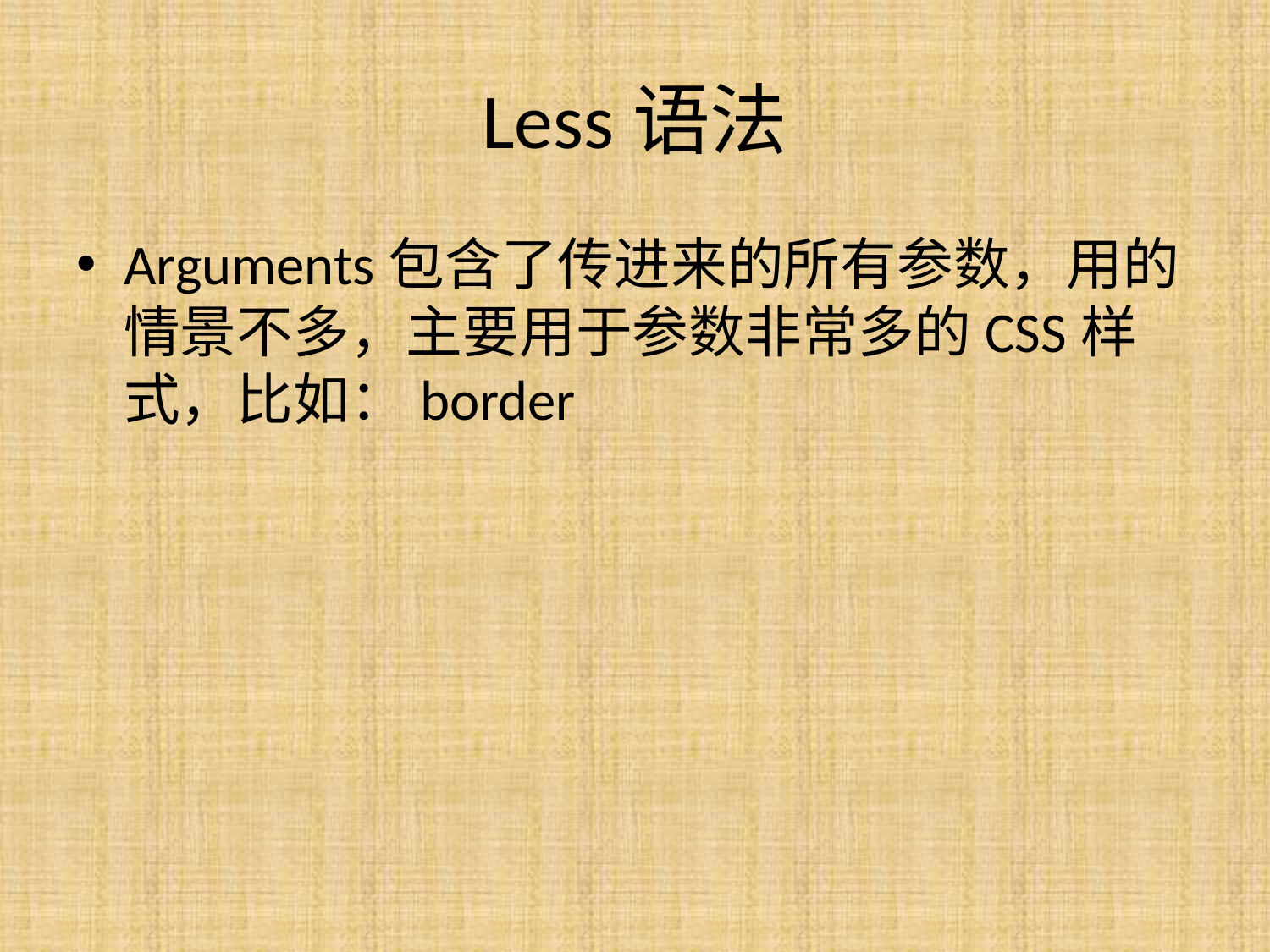

# Less语法
Arguments包含了传进来的所有参数，用的情景不多，主要用于参数非常多的CSS样式，比如：border